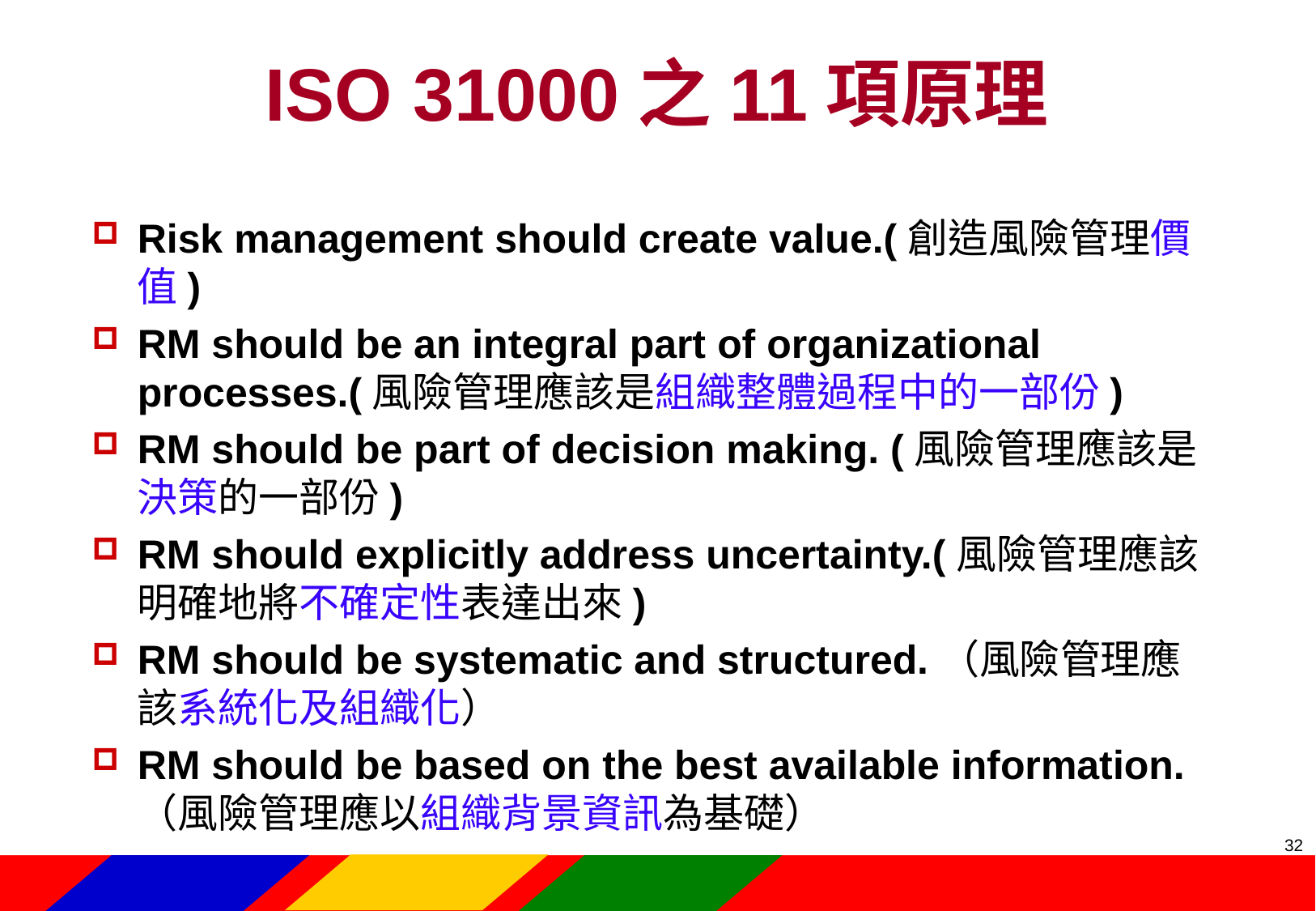

ISO 31000之11項原理
Risk management should create value.(創造風險管理價值)
RM should be an integral part of organizational processes.(風險管理應該是組織整體過程中的一部份)
RM should be part of decision making. (風險管理應該是決策的一部份)
RM should explicitly address uncertainty.(風險管理應該明確地將不確定性表達出來)
RM should be systematic and structured.（風險管理應該系統化及組織化）
RM should be based on the best available information. （風險管理應以組織背景資訊為基礎）
32